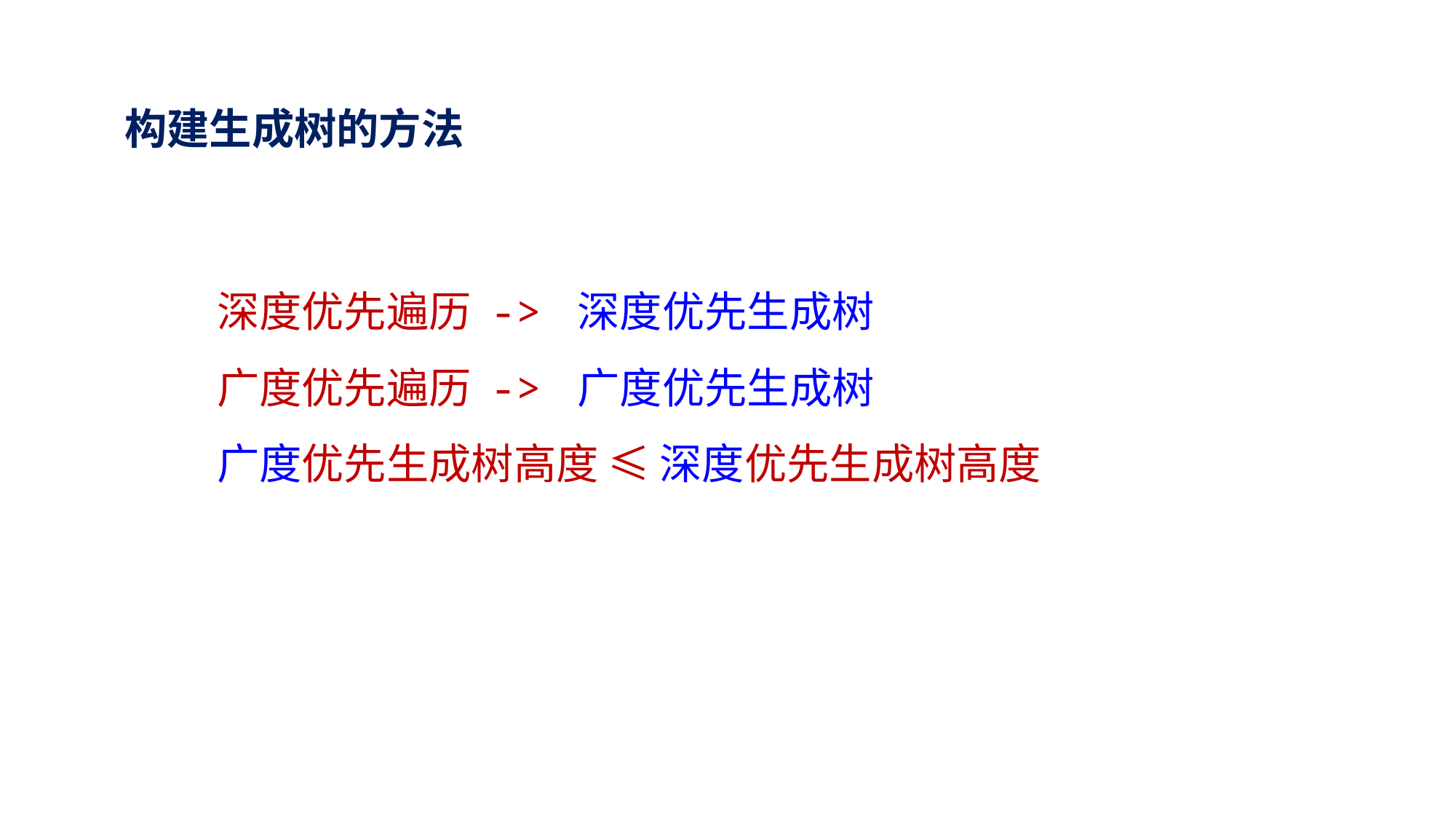

构建生成树的方法

深度优先遍历 -> 深度优先生成树
广度优先遍历 -> 广度优先生成树
广度优先生成树高度 ≤ 深度优先生成树高度